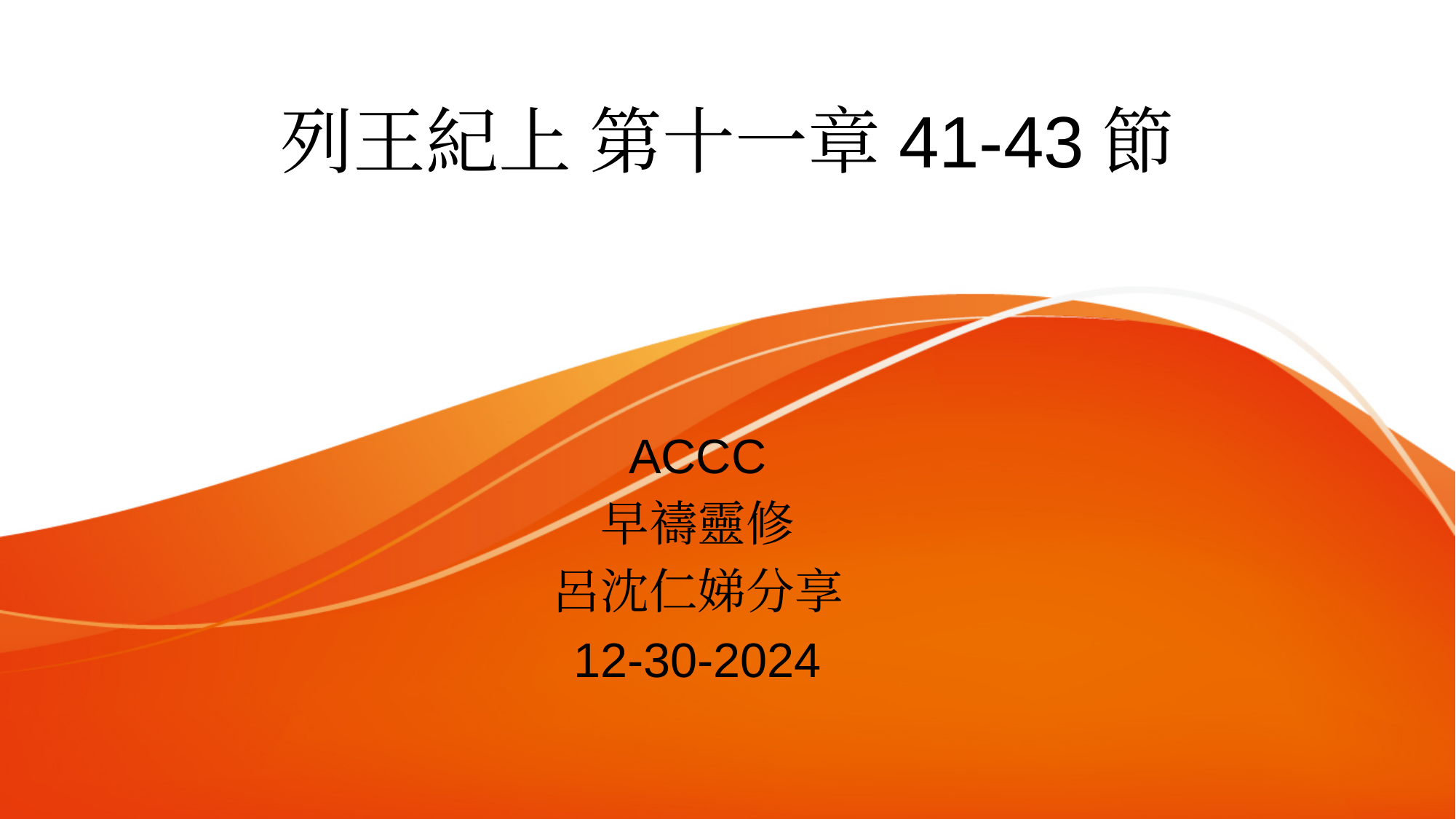

# 列王紀上 第十一章41-43節
ACCC
早禱靈修
呂沈仁娣分享
12-30-2024